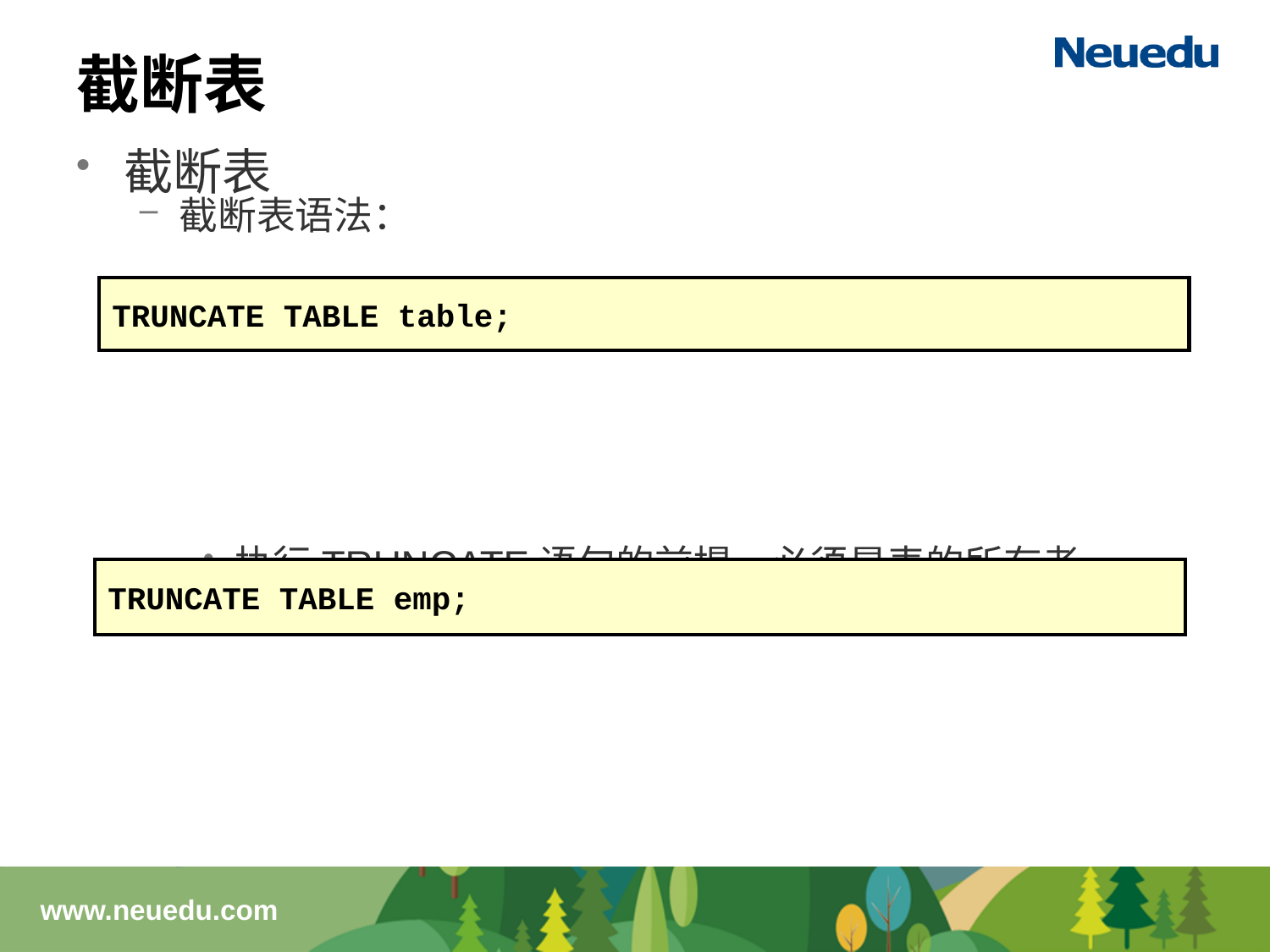

# 截断表
截断表
截断表语法：

执行TRUNCATE语句的前提，必须是表的所有者
或者有DELETE ANY TABLE系统权限来截断表。

TRUNCATE TABLE table;
TRUNCATE TABLE emp;